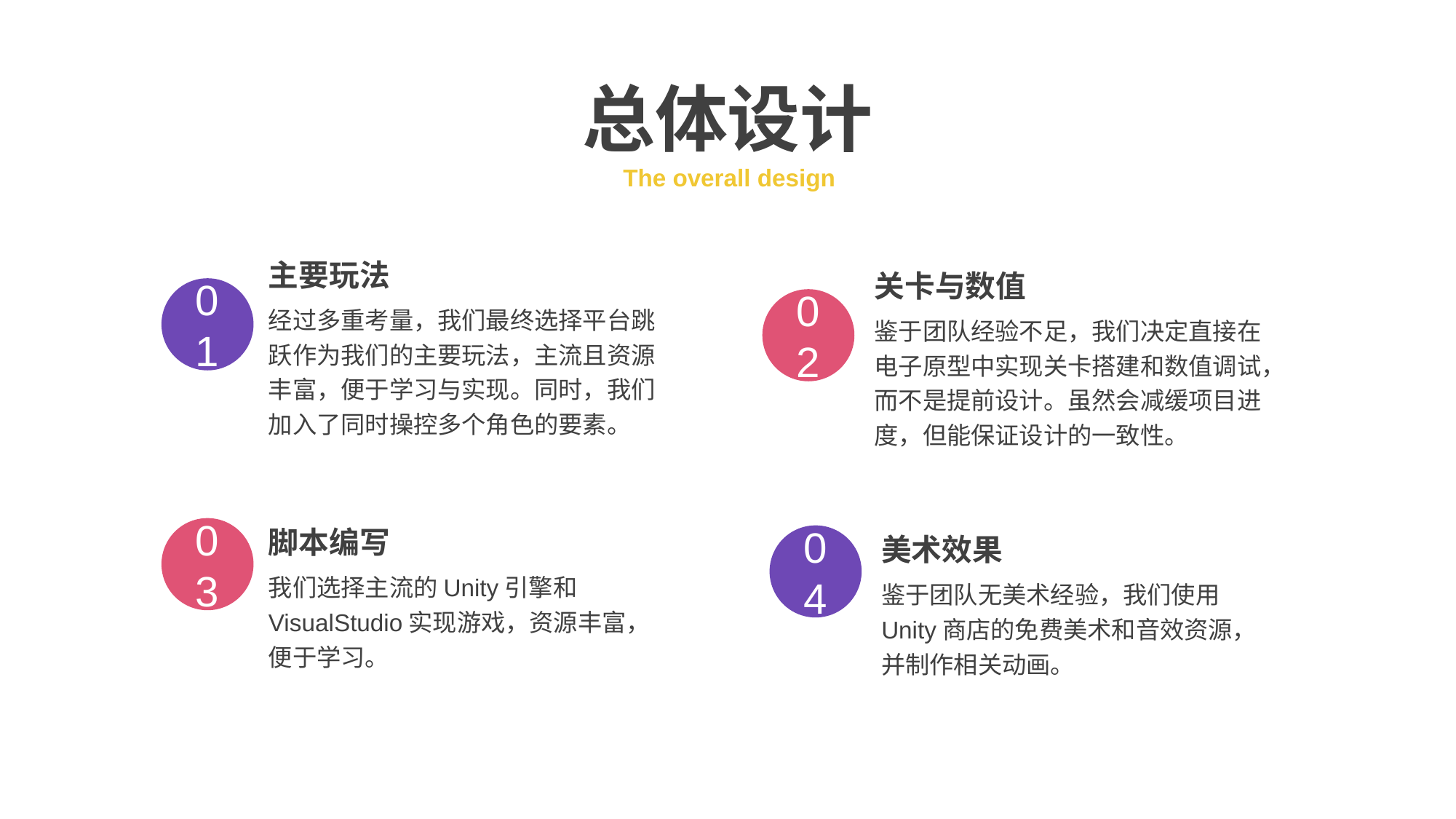

总体设计
 The overall design
主要玩法
经过多重考量，我们最终选择平台跳跃作为我们的主要玩法，主流且资源丰富，便于学习与实现。同时，我们加入了同时操控多个角色的要素。
关卡与数值
鉴于团队经验不足，我们决定直接在电子原型中实现关卡搭建和数值调试，而不是提前设计。虽然会减缓项目进度，但能保证设计的一致性。
01
02
脚本编写
我们选择主流的Unity引擎和VisualStudio实现游戏，资源丰富，便于学习。
03
美术效果
鉴于团队无美术经验，我们使用Unity商店的免费美术和音效资源，并制作相关动画。
04